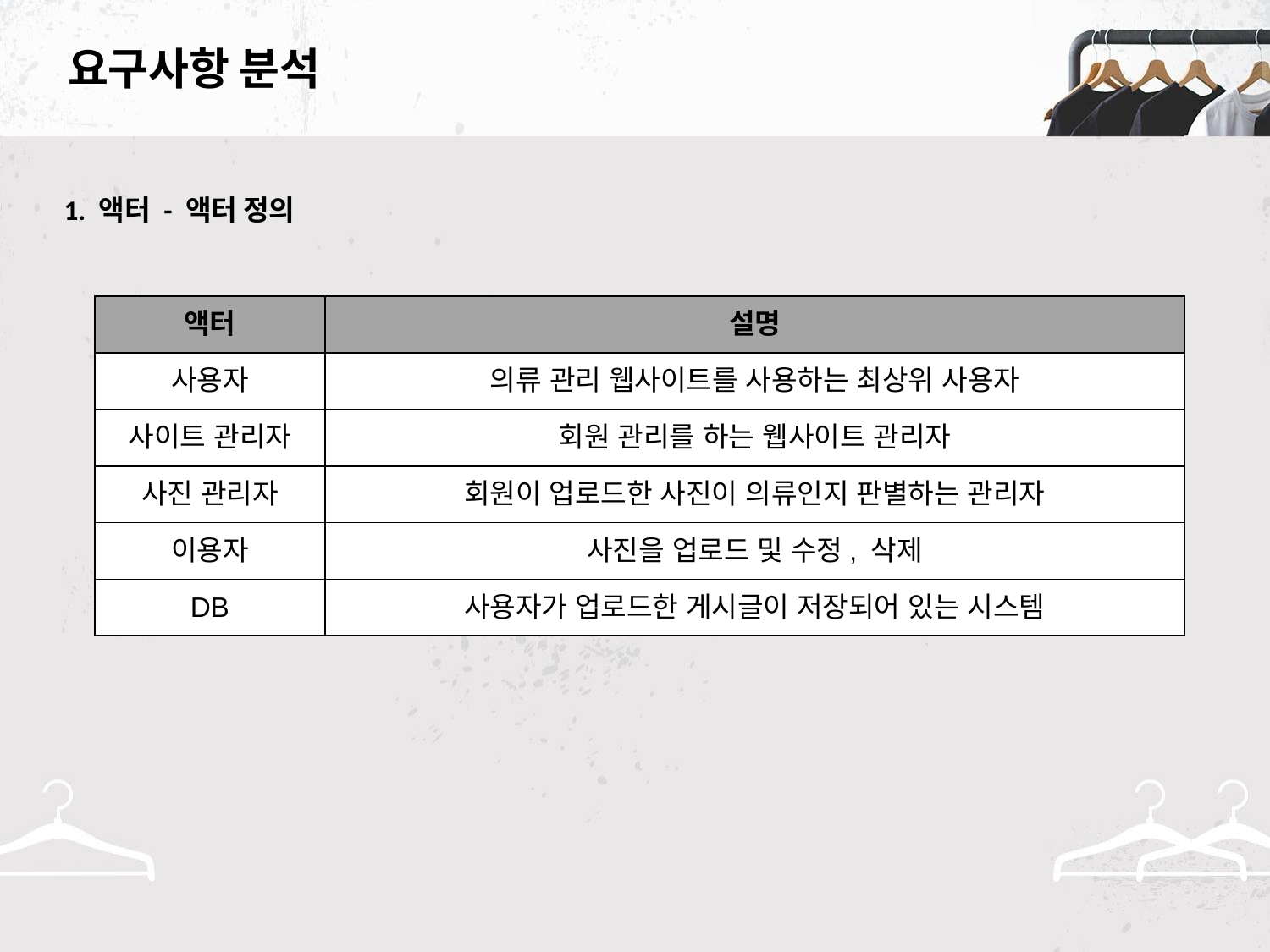

# 요구사항 분석
1. 액터 - 액터 정의
| 액터 | 설명 |
| --- | --- |
| 사용자 | 의류 관리 웹사이트를 사용하는 최상위 사용자 |
| 사이트 관리자 | 회원 관리를 하는 웹사이트 관리자 |
| 사진 관리자 | 회원이 업로드한 사진이 의류인지 판별하는 관리자 |
| 이용자 | 사진을 업로드 및 수정, 삭제 |
| DB | 사용자가 업로드한 게시글이 저장되어 있는 시스템 |